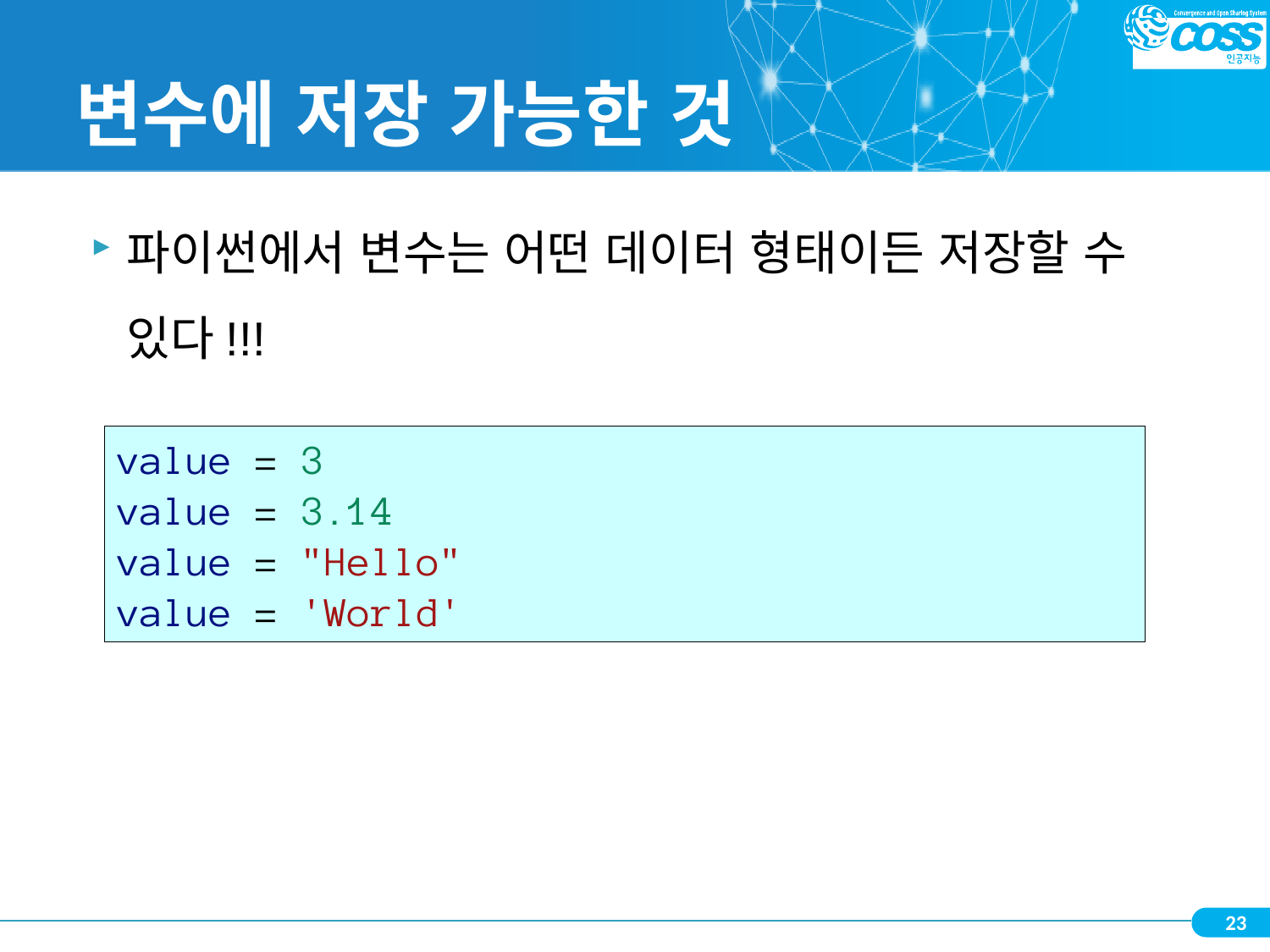

# 변수에 저장 가능한 것
파이썬에서 변수는 어떤 데이터 형태이든 저장할 수 있다!!!

value = 3
value = 3.14
value = "Hello"
value = 'World'